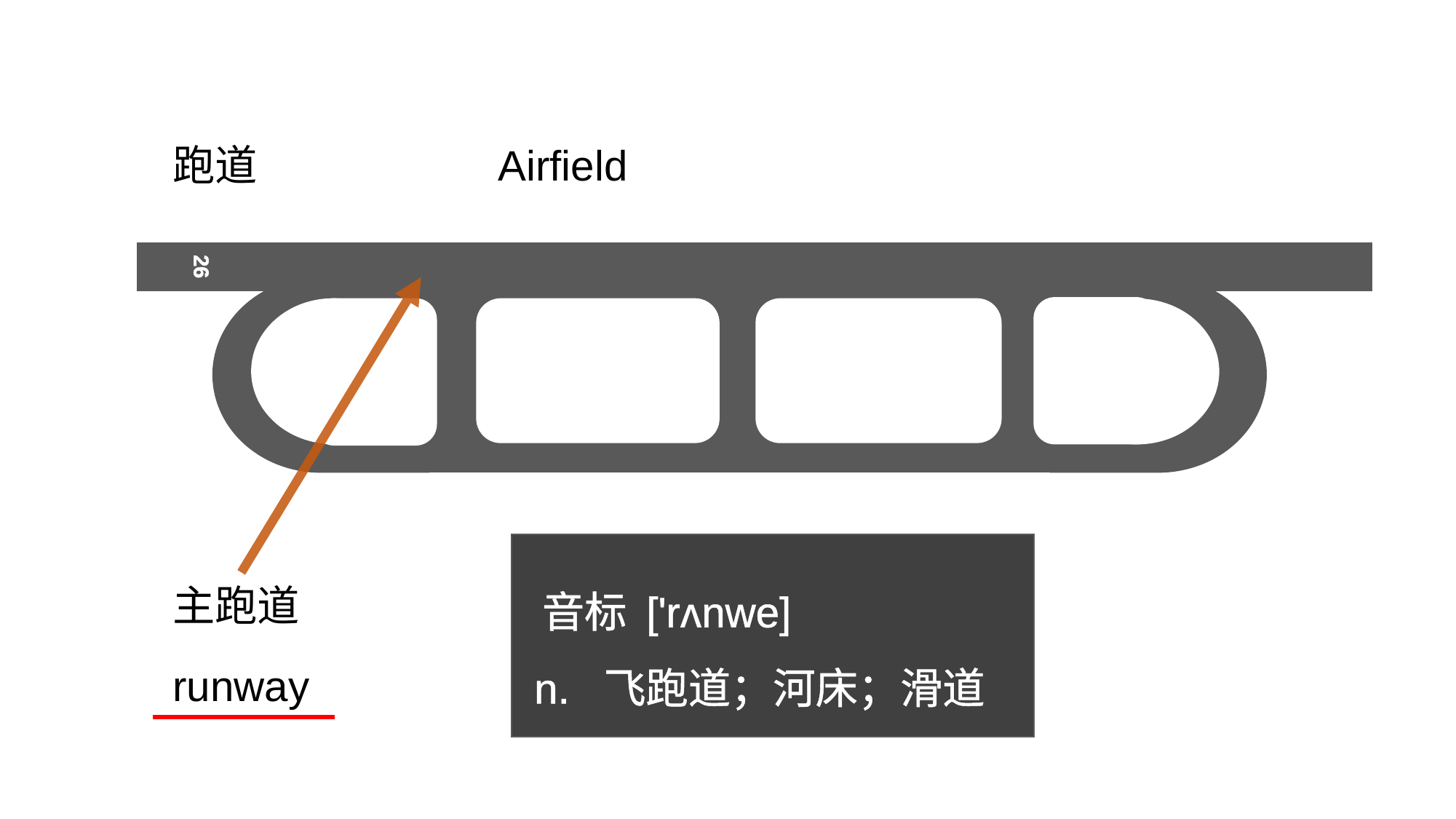

跑道
Airfield

26

 音标 ['rʌnwe]
 n.  飞跑道；河床；滑道
主跑道
runway